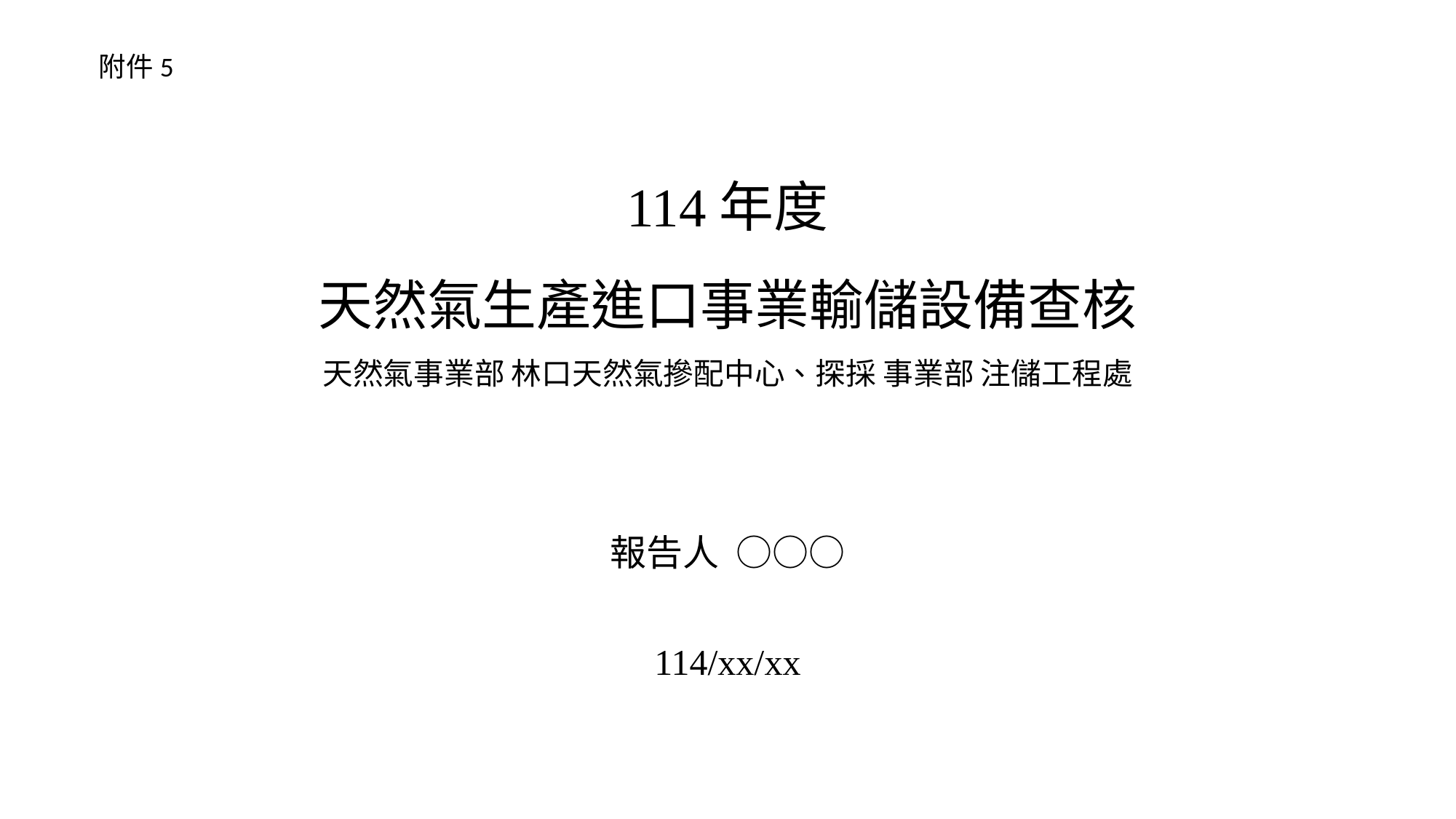

附件5
# 114年度 天然氣生產進口事業輸儲設備查核 天然氣事業部 林口天然氣摻配中心、探採 事業部 注儲工程處
報告人  ○○○

114/xx/xx